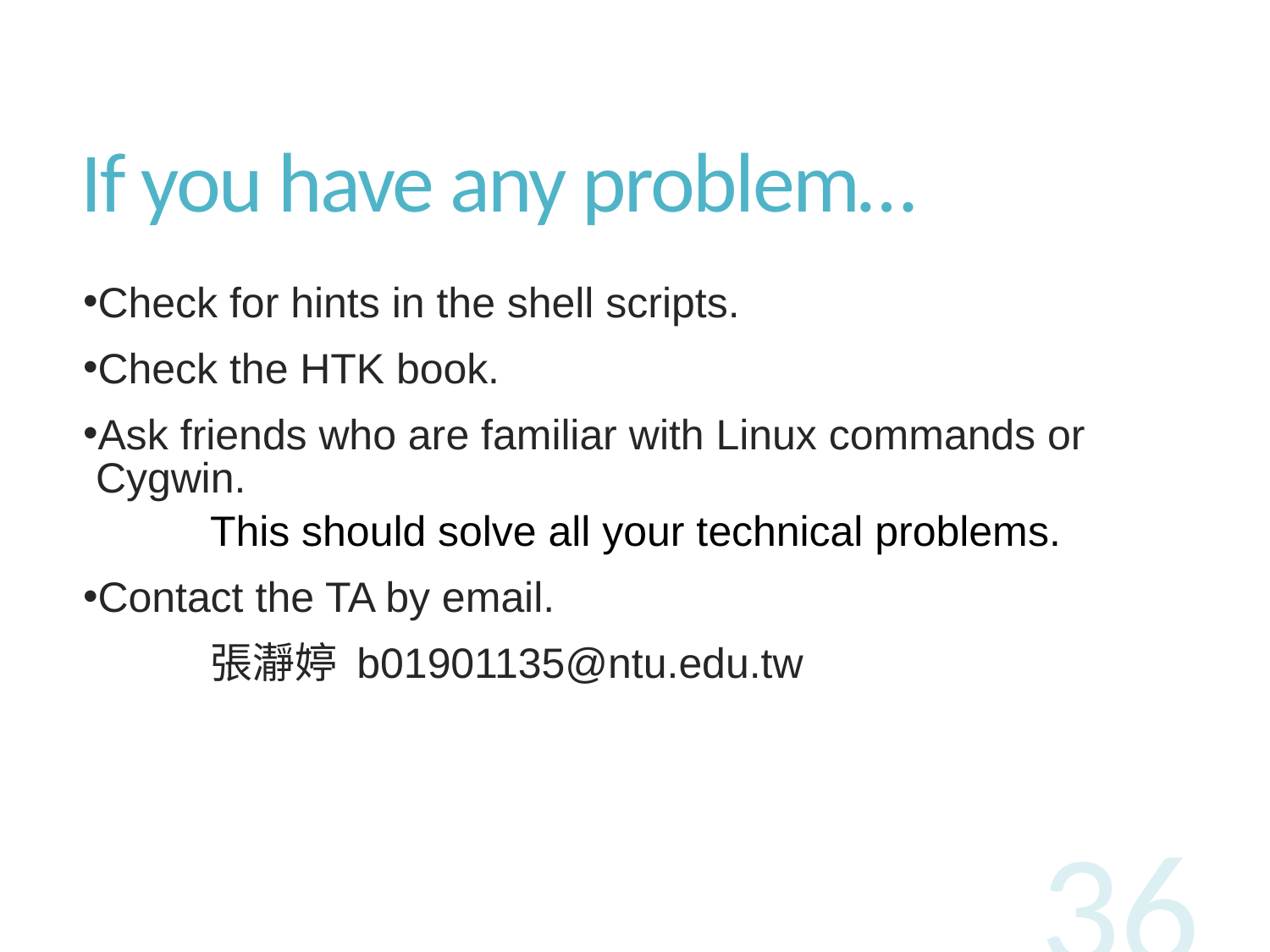

# If you have any problem…
Check for hints in the shell scripts.
Check the HTK book.
Ask friends who are familiar with Linux commands or Cygwin.
	This should solve all your technical problems.
Contact the TA by email.
	張瀞婷 b01901135@ntu.edu.tw
36